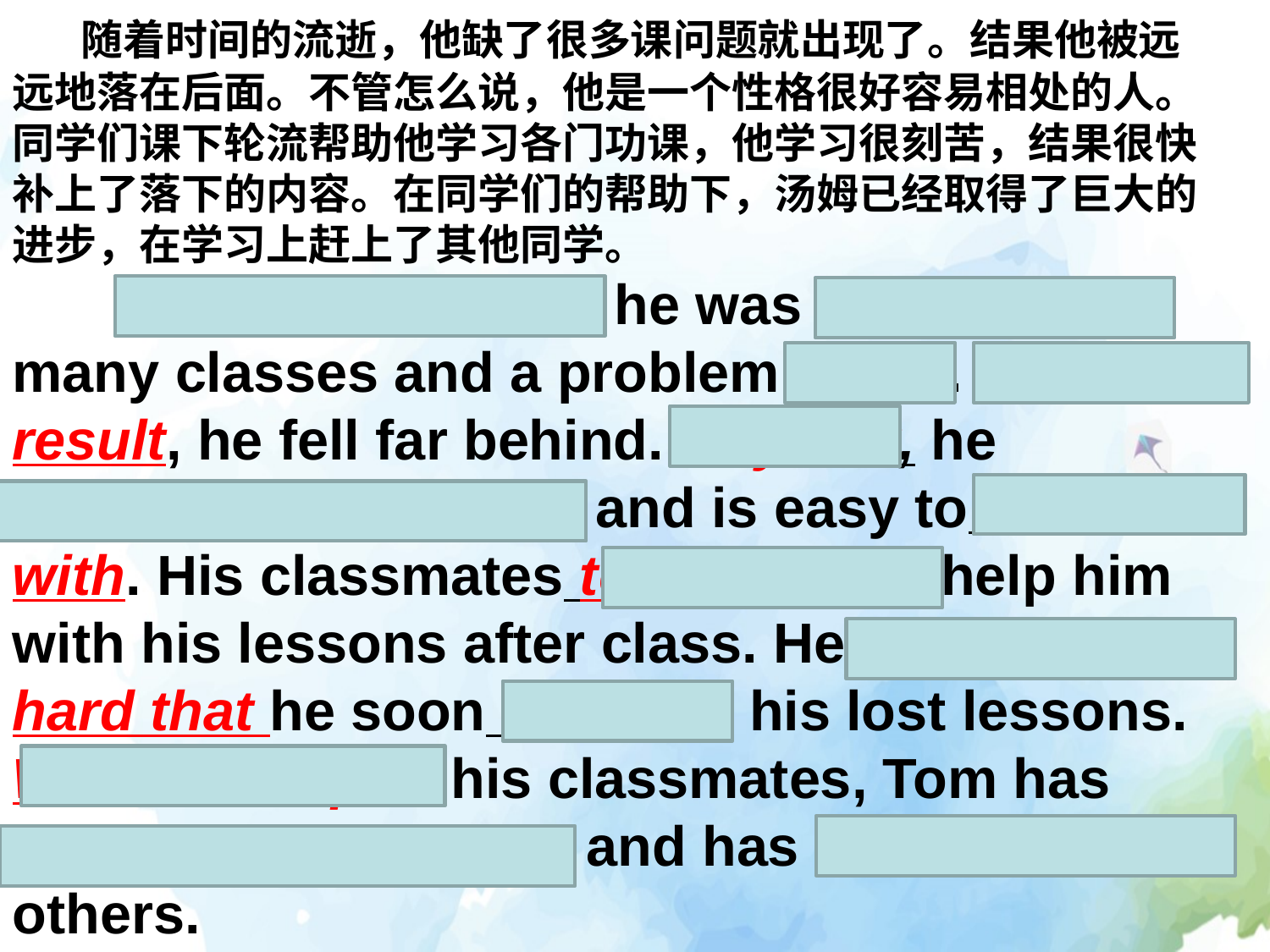

随着时间的流逝，他缺了很多课问题就出现了。结果他被远远地落在后面。不管怎么说，他是一个性格很好容易相处的人。同学们课下轮流帮助他学习各门功课，他学习很刻苦，结果很快补上了落下的内容。在同学们的帮助下，汤姆已经取得了巨大的进步，在学习上赶上了其他同学。
         As time went by, he was absent from many classes and a problem arose. As a result, he fell far behind. Anyhow, he
has a good character and is easy to deal with. His classmates took turns to help him with his lessons after class. He worked so hard that he soon made up his lost lessons.
With the help of his classmates, Tom has made great progress and has caught up with others.